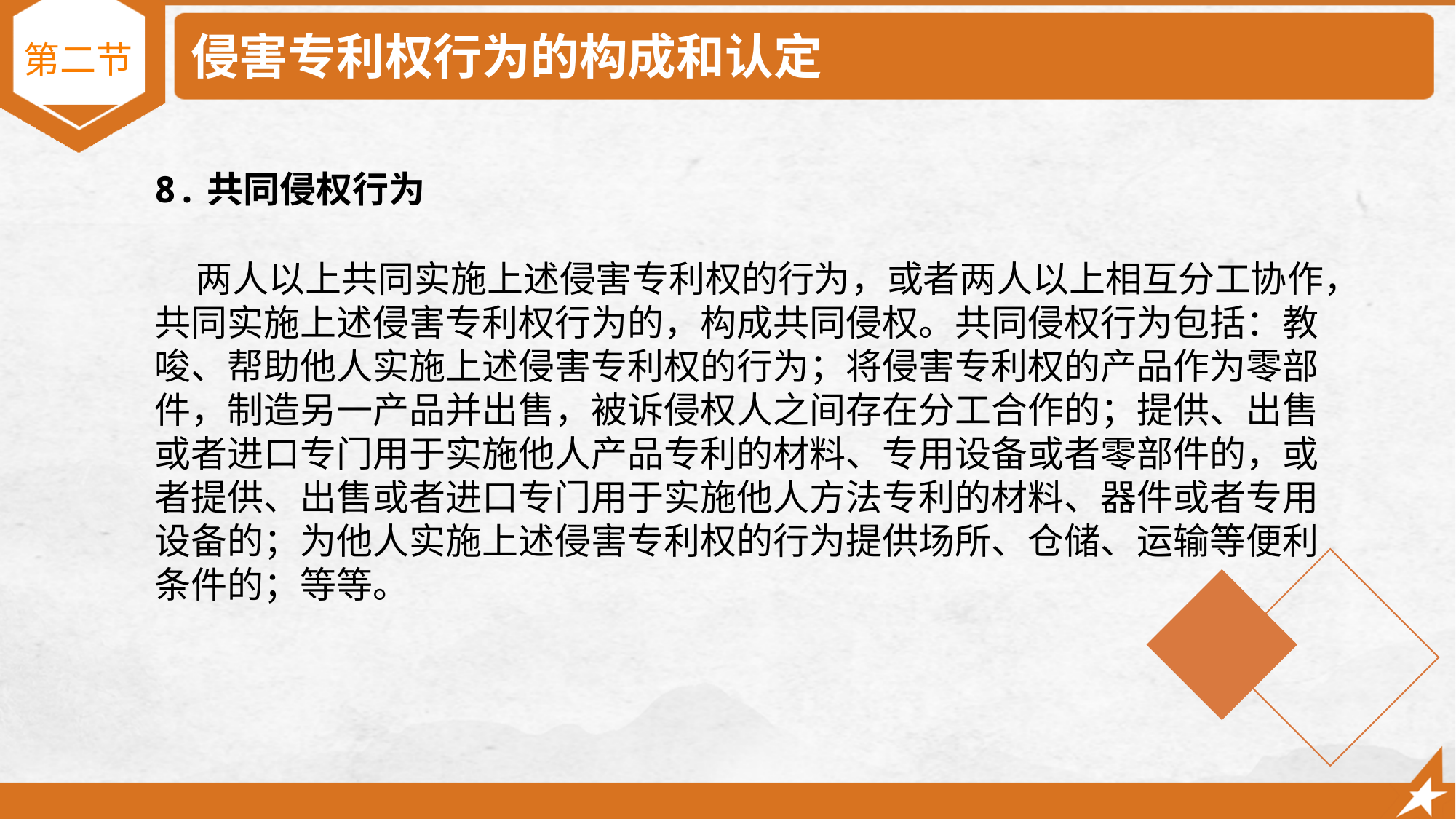

侵害专利权行为的构成和认定
第二节
8.共同侵权行为
    两人以上共同实施上述侵害专利权的行为，或者两人以上相互分工协作，共同实施上述侵害专利权行为的，构成共同侵权。共同侵权行为包括：教唆、帮助他人实施上述侵害专利权的行为；将侵害专利权的产品作为零部件，制造另一产品并出售，被诉侵权人之间存在分工合作的；提供、出售或者进口专门用于实施他人产品专利的材料、专用设备或者零部件的，或者提供、出售或者进口专门用于实施他人方法专利的材料、器件或者专用设备的；为他人实施上述侵害专利权的行为提供场所、仓储、运输等便利条件的；等等。